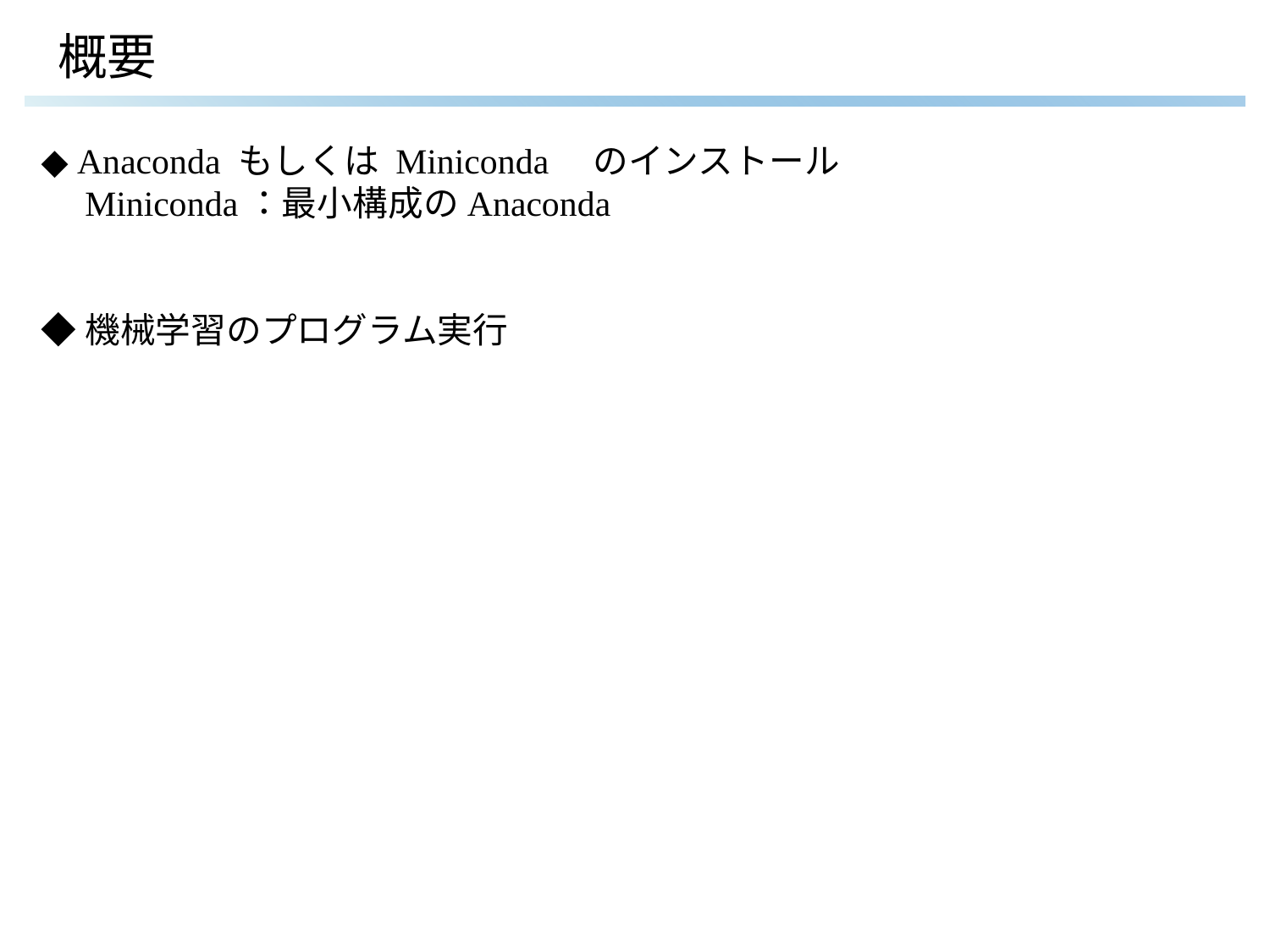

# 概要
◆ Anaconda もしくは Miniconda　のインストール
　Miniconda：最小構成のAnaconda

◆機械学習のプログラム実行